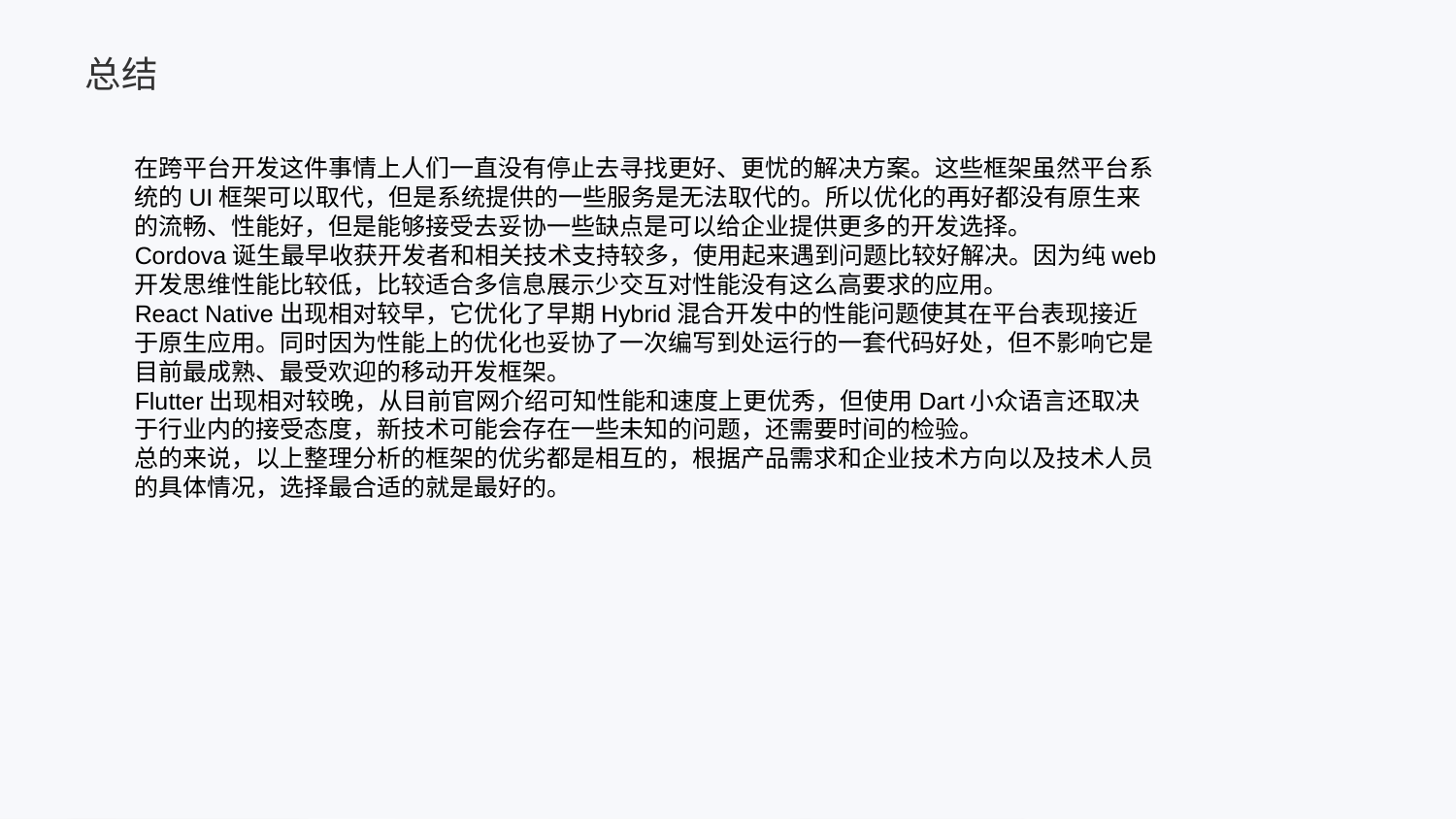

总结
在跨平台开发这件事情上人们一直没有停止去寻找更好、更忧的解决方案。这些框架虽然平台系统的UI框架可以取代，但是系统提供的一些服务是无法取代的。所以优化的再好都没有原生来的流畅、性能好，但是能够接受去妥协一些缺点是可以给企业提供更多的开发选择。
Cordova诞生最早收获开发者和相关技术支持较多，使用起来遇到问题比较好解决。因为纯web开发思维性能比较低，比较适合多信息展示少交互对性能没有这么高要求的应用。
React Native出现相对较早，它优化了早期Hybrid混合开发中的性能问题使其在平台表现接近于原生应用。同时因为性能上的优化也妥协了一次编写到处运行的一套代码好处，但不影响它是目前最成熟、最受欢迎的移动开发框架。
Flutter出现相对较晚，从目前官网介绍可知性能和速度上更优秀，但使用Dart小众语言还取决于行业内的接受态度，新技术可能会存在一些未知的问题，还需要时间的检验。
总的来说，以上整理分析的框架的优劣都是相互的，根据产品需求和企业技术方向以及技术人员的具体情况，选择最合适的就是最好的。